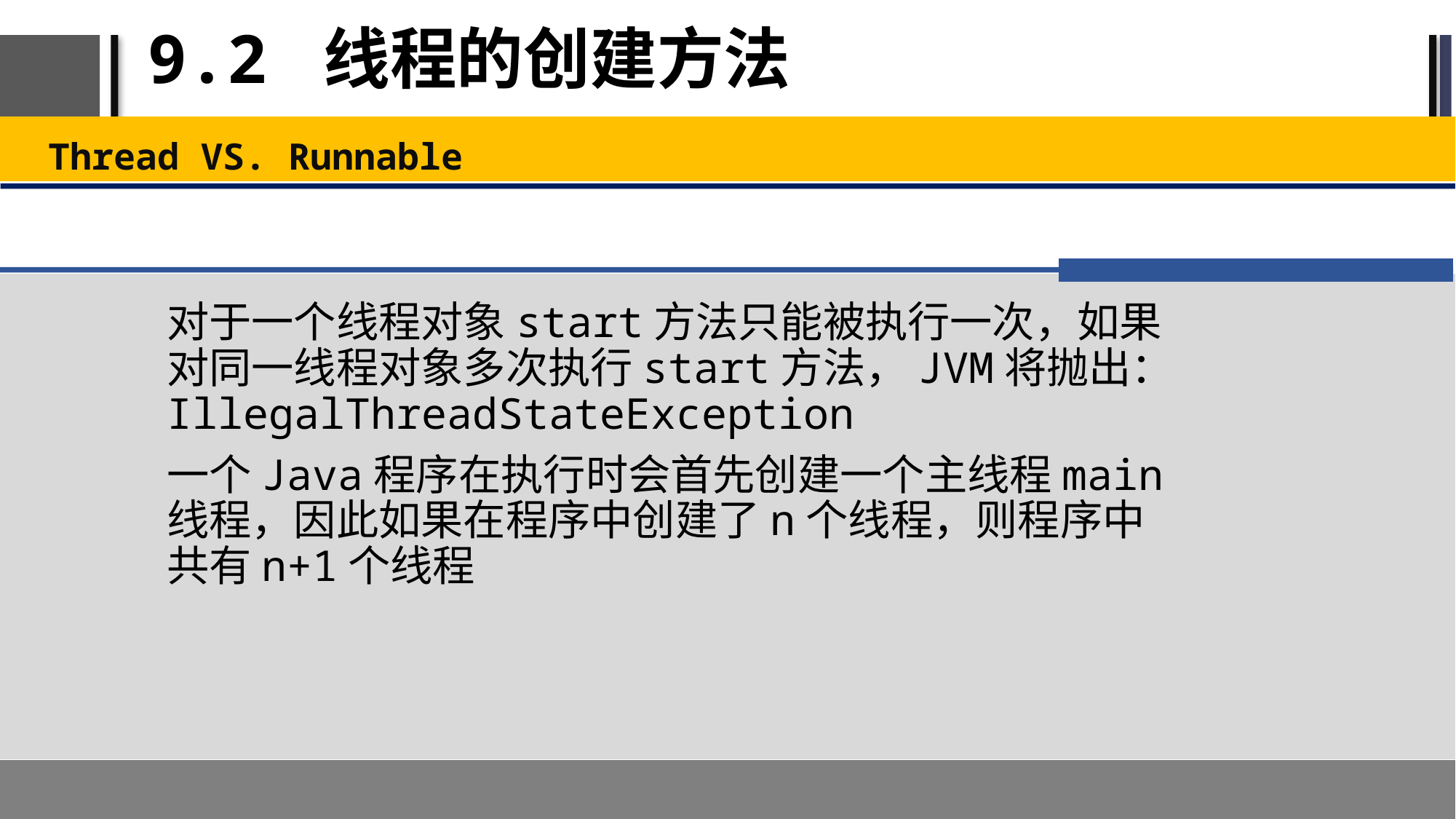

# 9.2 线程的创建方法

Thread VS. Runnable

对于一个线程对象start方法只能被执行一次，如果对同一线程对象多次执行start方法，JVM将抛出：IllegalThreadStateException
一个Java程序在执行时会首先创建一个主线程main线程，因此如果在程序中创建了n个线程，则程序中共有n+1个线程